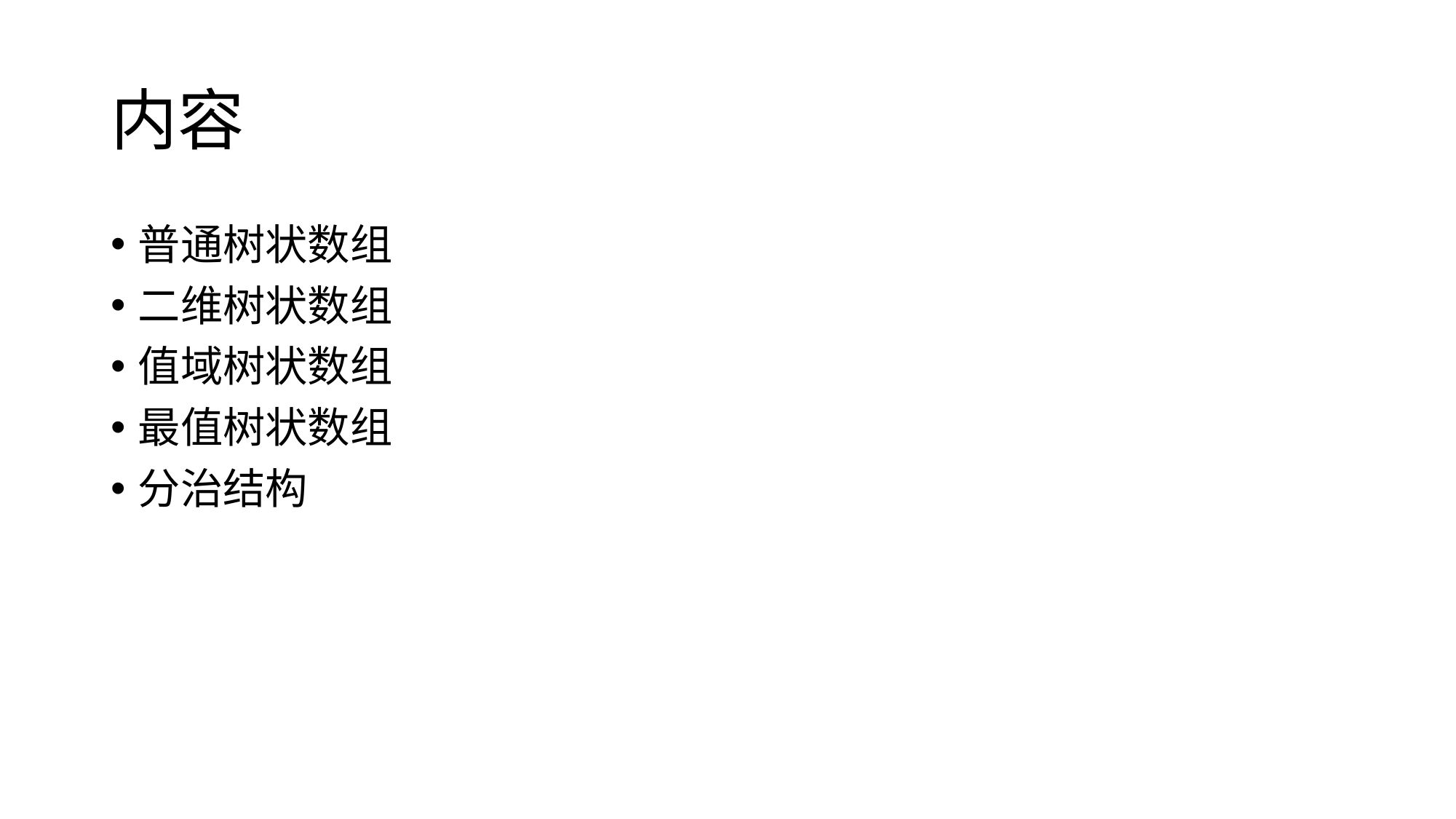

# 内容
普通树状数组
二维树状数组
值域树状数组
最值树状数组
分治结构